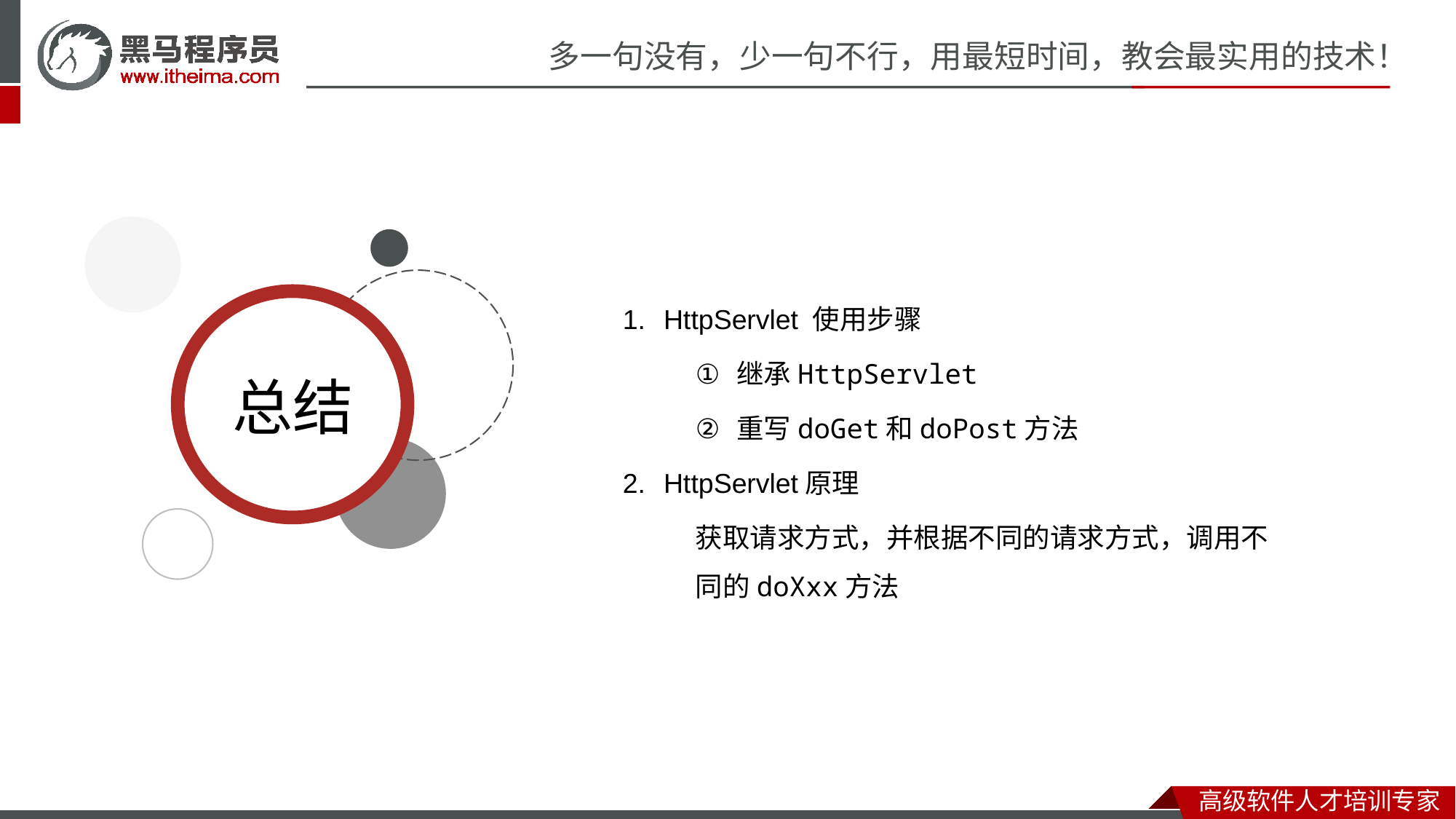

HttpServlet 使用步骤
继承HttpServlet
重写doGet和doPost方法
HttpServlet原理
获取请求方式，并根据不同的请求方式，调用不同的doXxx方法